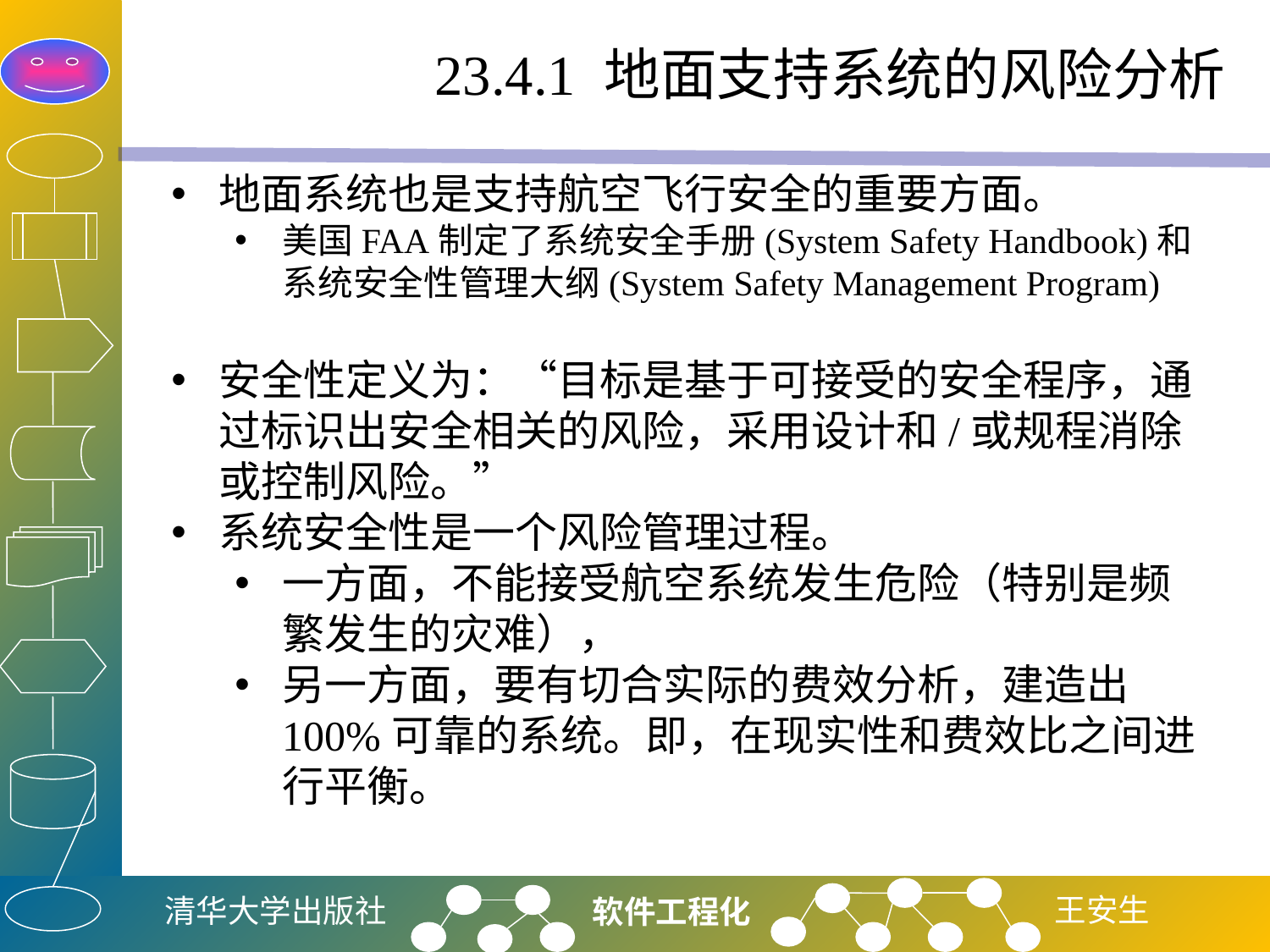

# 23.4.1 地面支持系统的风险分析
地面系统也是支持航空飞行安全的重要方面。
美国FAA制定了系统安全手册(System Safety Handbook)和系统安全性管理大纲(System Safety Management Program)

安全性定义为：“目标是基于可接受的安全程序，通过标识出安全相关的风险，采用设计和/或规程消除或控制风险。”
系统安全性是一个风险管理过程。
一方面，不能接受航空系统发生危险（特别是频繁发生的灾难），
另一方面，要有切合实际的费效分析，建造出100%可靠的系统。即，在现实性和费效比之间进行平衡。